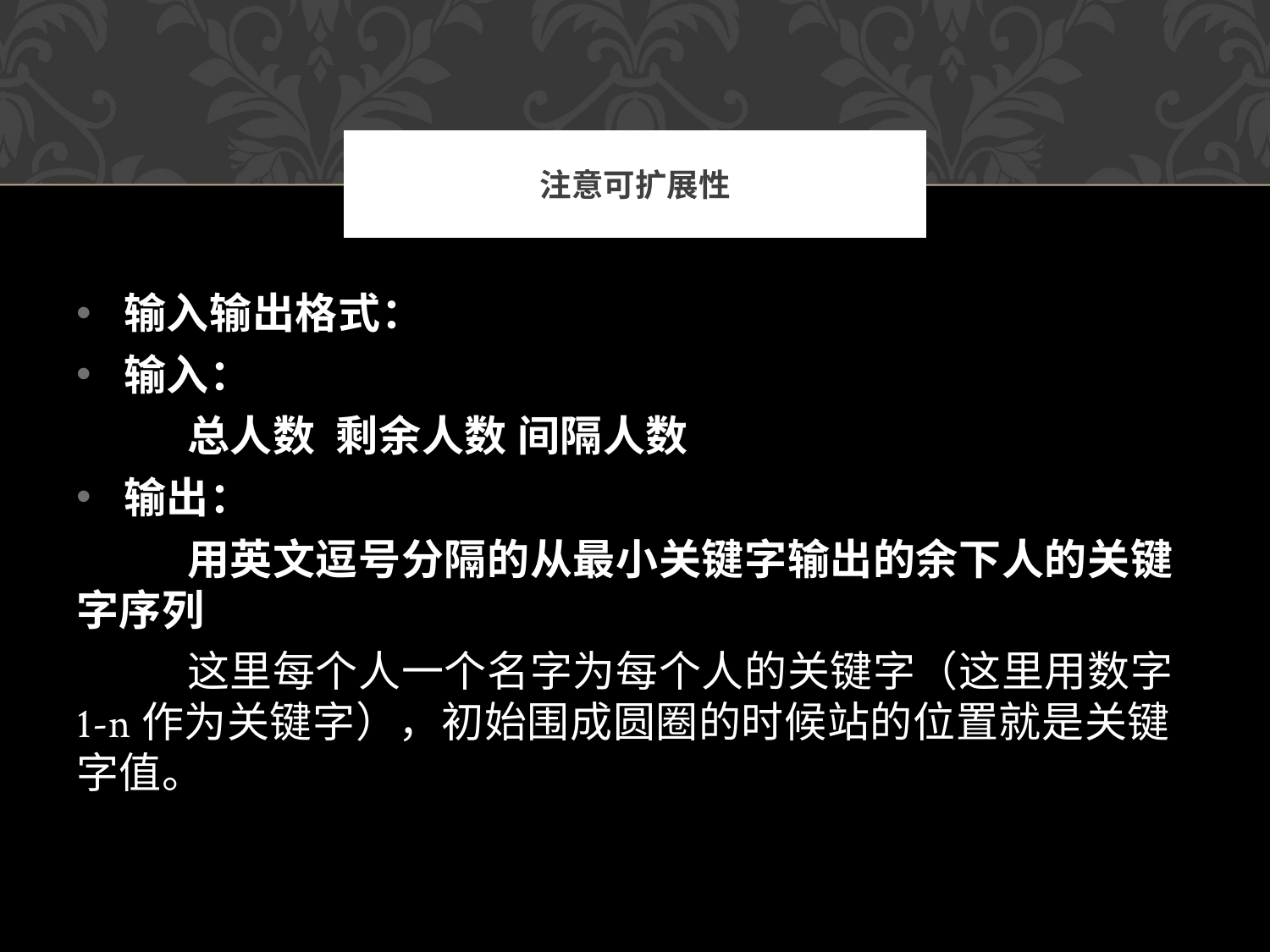

# 注意可扩展性
输入输出格式：
输入：
          总人数  剩余人数 间隔人数
输出：
          用英文逗号分隔的从最小关键字输出的余下人的关键字序列
          这里每个人一个名字为每个人的关键字（这里用数字1-n作为关键字），初始围成圆圈的时候站的位置就是关键字值。